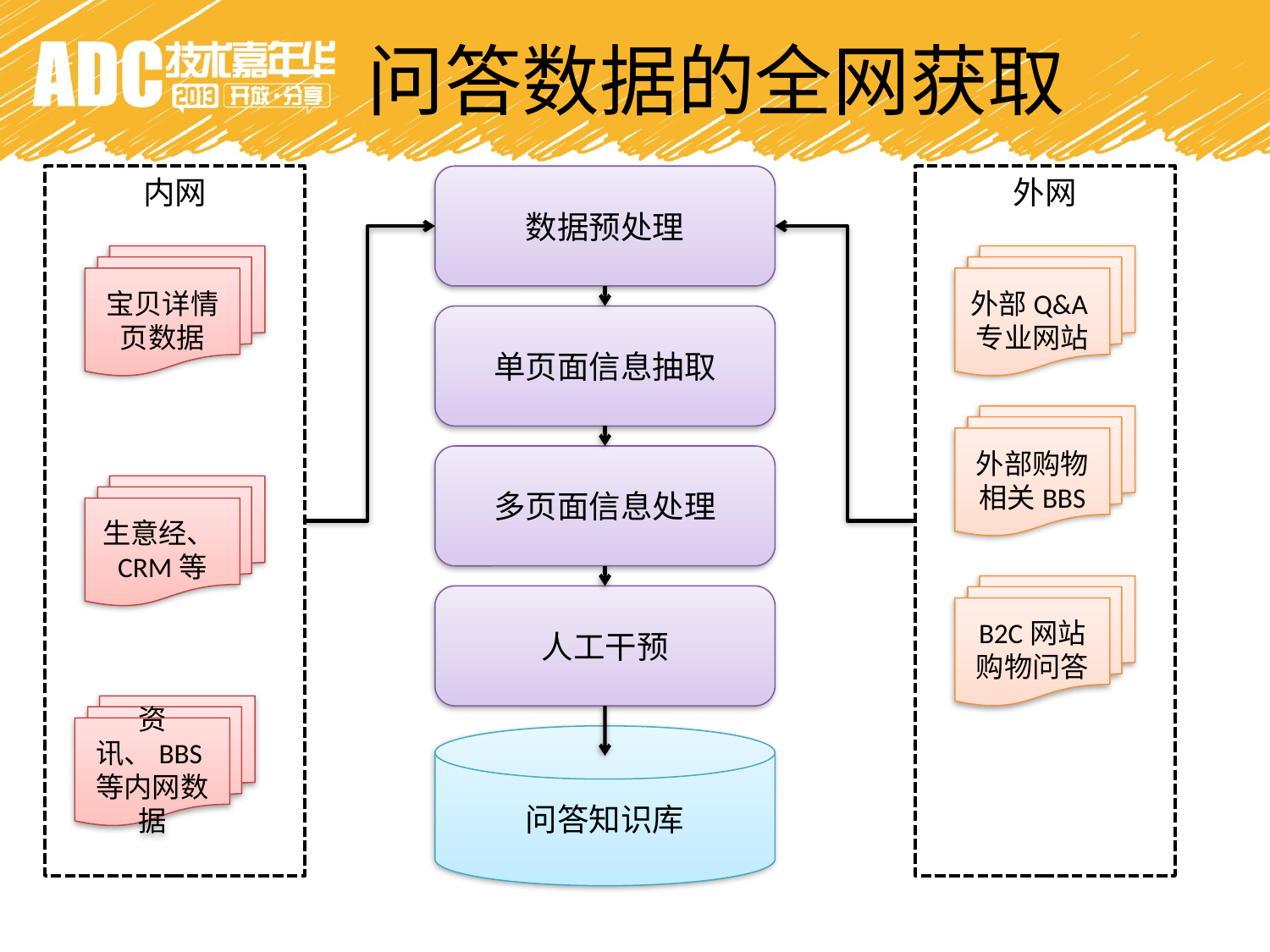

问答数据的全网获取
内网
数据预处理
外网
宝贝详情页数据
外部Q&A专业网站
单页面信息抽取
外部购物相关BBS
多页面信息处理
生意经、CRM等
B2C网站购物问答
人工干预
资讯、BBS等内网数据
问答知识库